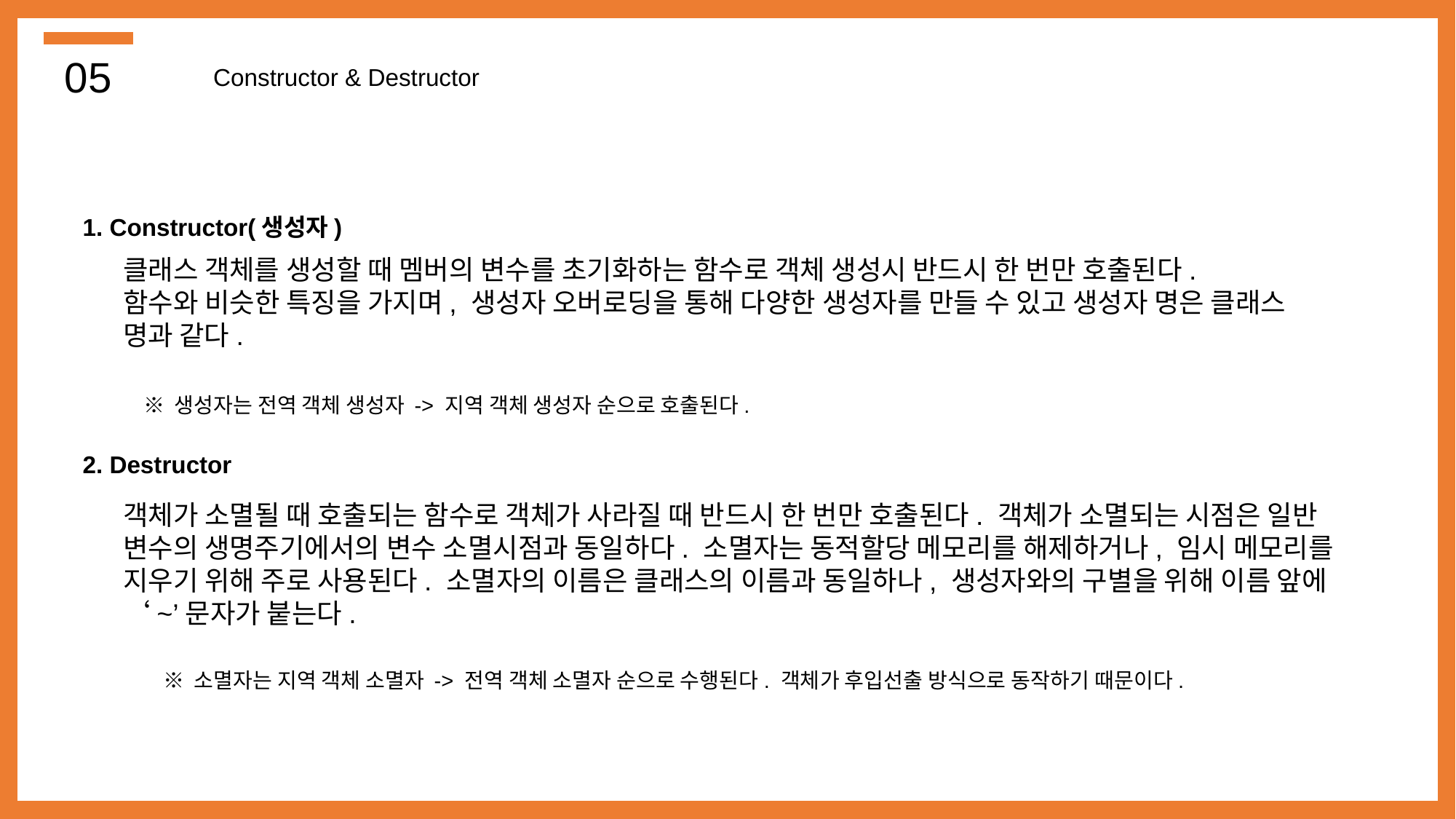

05

Constructor & Destructor
1. Constructor(생성자)
클래스 객체를 생성할 때 멤버의 변수를 초기화하는 함수로 객체 생성시 반드시 한 번만 호출된다.
함수와 비슷한 특징을 가지며, 생성자 오버로딩을 통해 다양한 생성자를 만들 수 있고 생성자 명은 클래스 명과 같다.
※ 생성자는 전역 객체 생성자 -> 지역 객체 생성자 순으로 호출된다.
2. Destructor
객체가 소멸될 때 호출되는 함수로 객체가 사라질 때 반드시 한 번만 호출된다. 객체가 소멸되는 시점은 일반 변수의 생명주기에서의 변수 소멸시점과 동일하다. 소멸자는 동적할당 메모리를 해제하거나, 임시 메모리를 지우기 위해 주로 사용된다. 소멸자의 이름은 클래스의 이름과 동일하나, 생성자와의 구별을 위해 이름 앞에 ‘~’문자가 붙는다.
※ 소멸자는 지역 객체 소멸자 -> 전역 객체 소멸자 순으로 수행된다. 객체가 후입선출 방식으로 동작하기 때문이다.